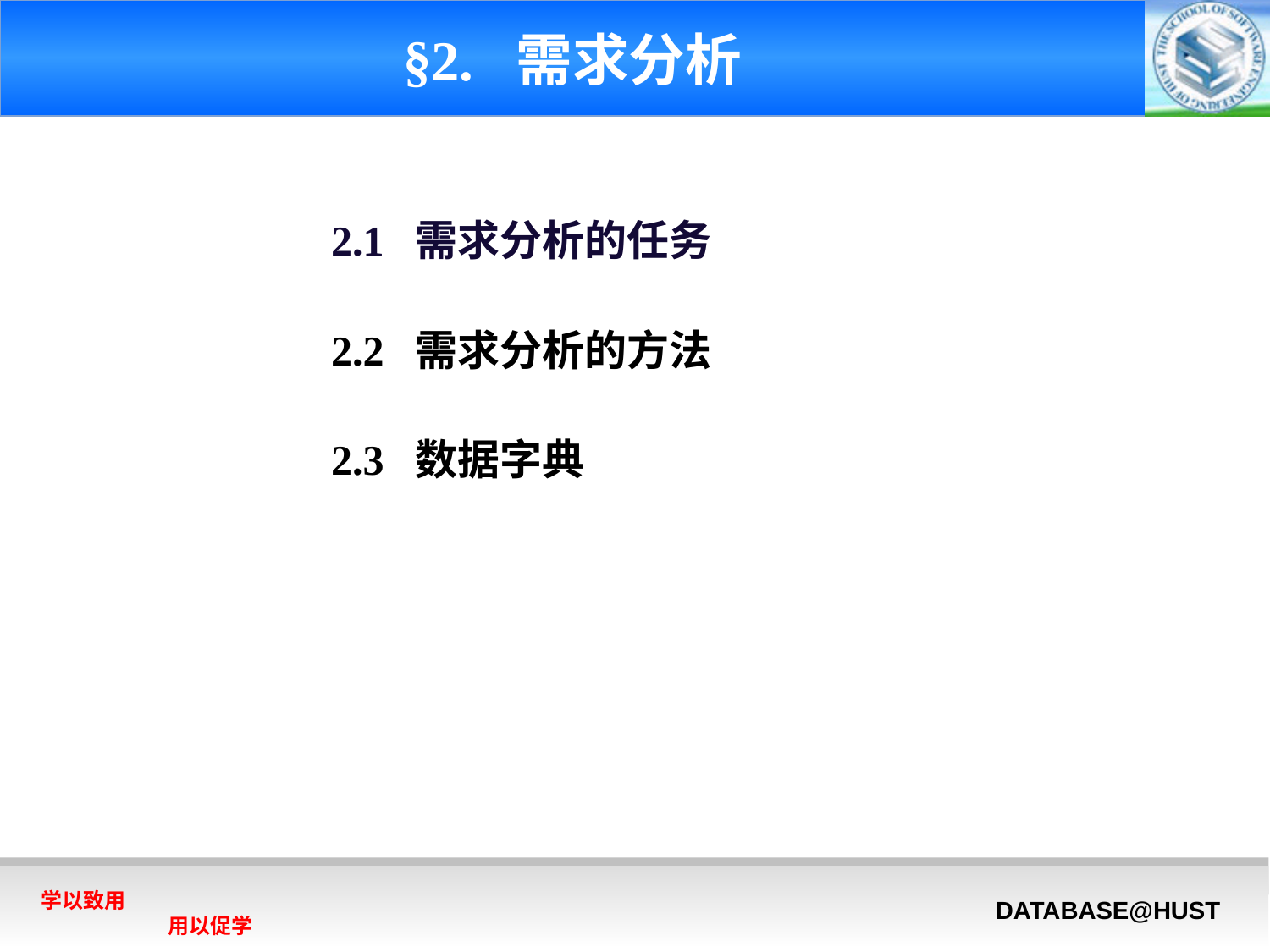

# §2.  需求分析
2.1  需求分析的任务
2.2  需求分析的方法
2.3  数据字典